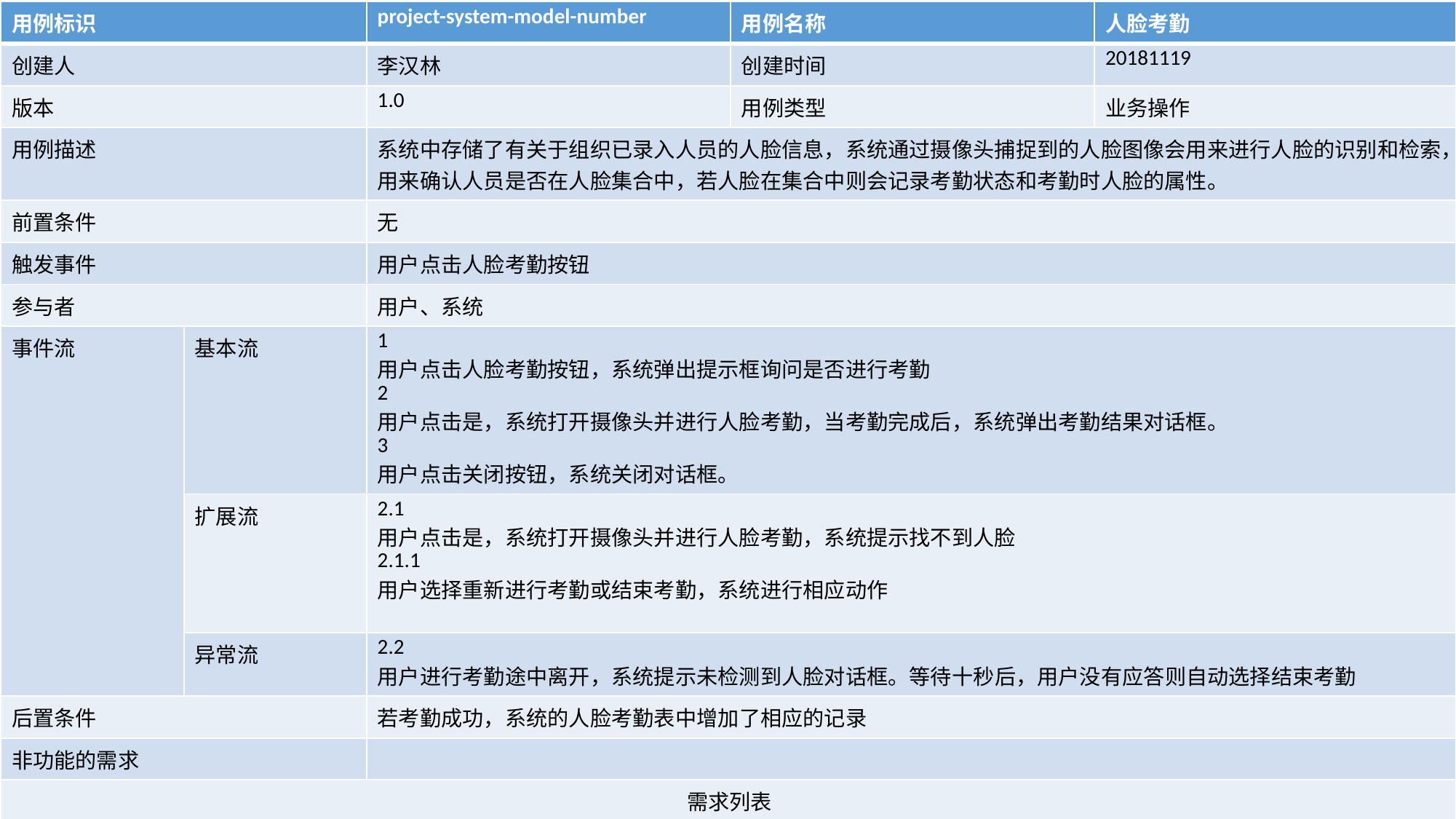

| 用例标识 |  | project-system-model-number | 用例名称 | 人脸考勤 |
| --- | --- | --- | --- | --- |
| 创建人 |  | 李汉林 | 创建时间 | 20181119 |
| 版本 |  | 1.0 | 用例类型 | 业务操作 |
| 用例描述 |  | 系统中存储了有关于组织已录入人员的人脸信息，系统通过摄像头捕捉到的人脸图像会用来进行人脸的识别和检索，用来确认人员是否在人脸集合中，若人脸在集合中则会记录考勤状态和考勤时人脸的属性。 |  |  |
| 前置条件 |  | 无 |  |  |
| 触发事件 |  | 用户点击人脸考勤按钮 |  |  |
| 参与者 |  | 用户、系统 |  |  |
| 事件流 | 基本流 | 1 用户点击人脸考勤按钮，系统弹出提示框询问是否进行考勤 2 用户点击是，系统打开摄像头并进行人脸考勤，当考勤完成后，系统弹出考勤结果对话框。 3 用户点击关闭按钮，系统关闭对话框。 |  |  |
|  | 扩展流 | 2.1 用户点击是，系统打开摄像头并进行人脸考勤，系统提示找不到人脸 2.1.1 用户选择重新进行考勤或结束考勤，系统进行相应动作 |  |  |
|  | 异常流 | 2.2 用户进行考勤途中离开，系统提示未检测到人脸对话框。等待十秒后，用户没有应答则自动选择结束考勤 |  |  |
| 后置条件 |  | 若考勤成功，系统的人脸考勤表中增加了相应的记录 |  |  |
| 非功能的需求 |  |  |  |  |
| 需求列表 |  |  |  |  |
| 1、用户可以通过摄像头进行人脸考勤 2、自动记录考勤结果 |  |  |  |  |